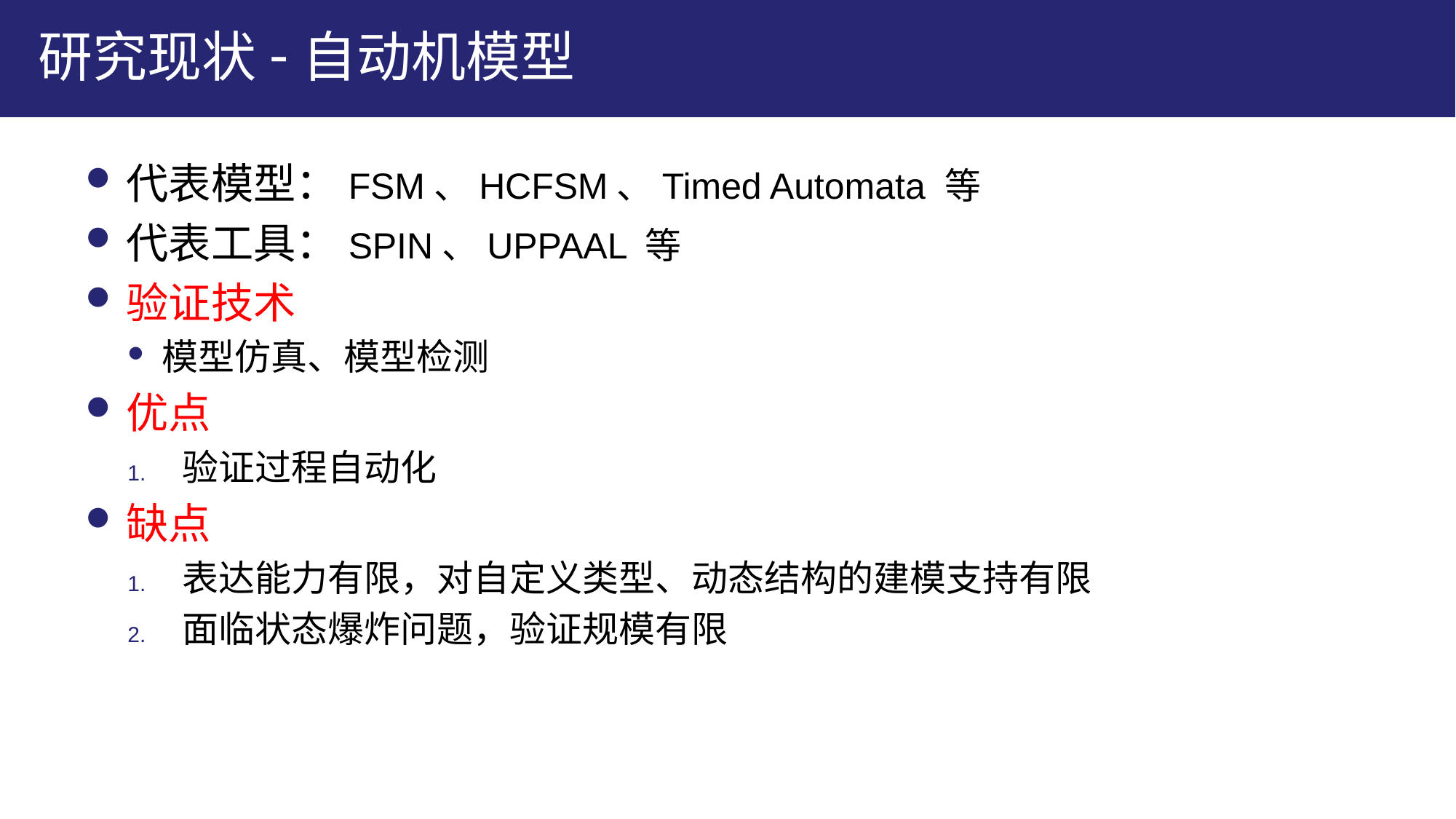

# 研究现状-自动机模型
代表模型：FSM、HCFSM、Timed Automata 等
代表工具：SPIN、UPPAAL 等
验证技术
模型仿真、模型检测
优点
验证过程自动化
缺点
表达能力有限，对自定义类型、动态结构的建模支持有限
面临状态爆炸问题，验证规模有限